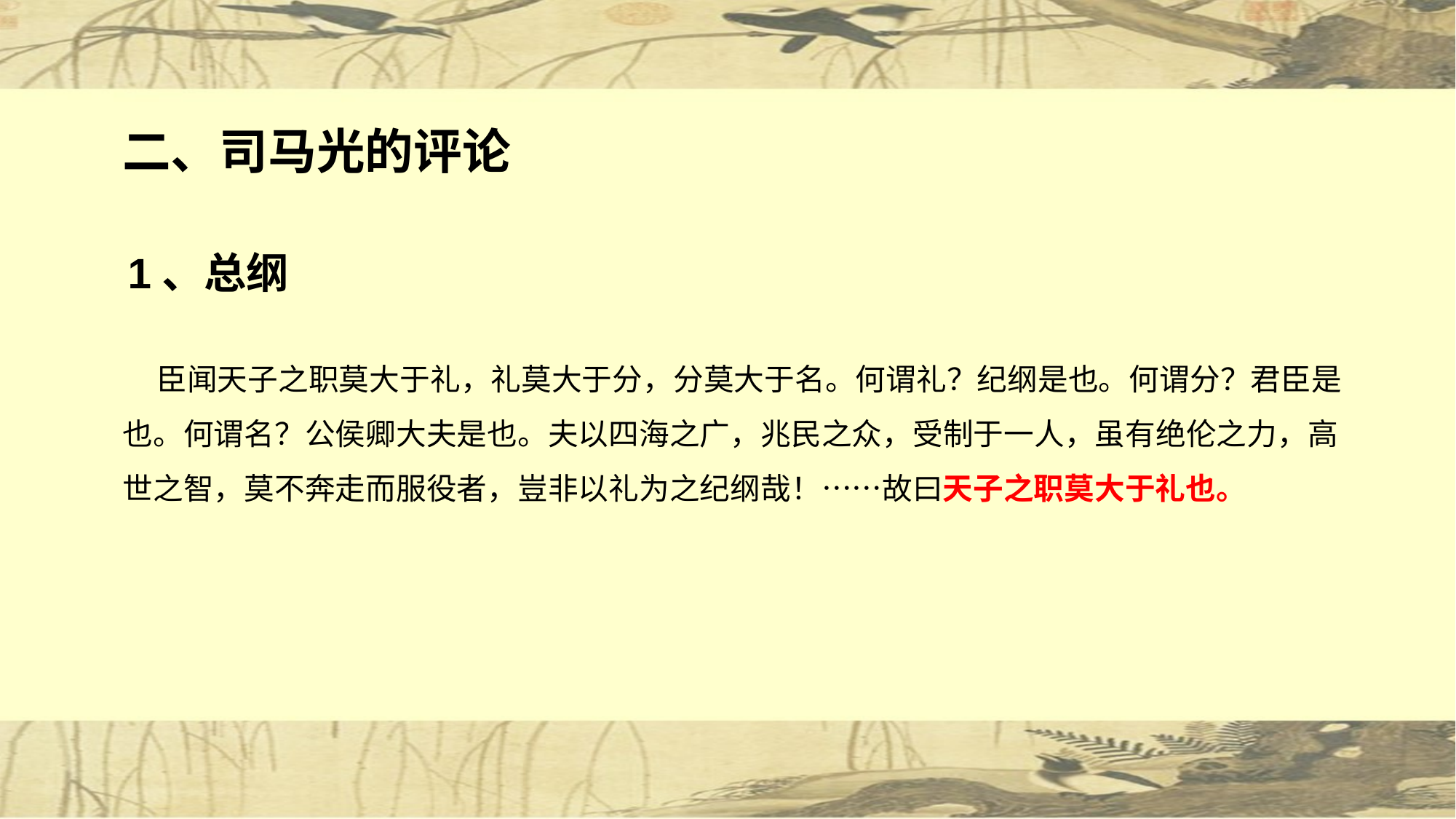

二、司马光的评论
# 1、总纲
    臣闻天子之职莫大于礼，礼莫大于分，分莫大于名。何谓礼？纪纲是也。何谓分？君臣是也。何谓名？公侯卿大夫是也。夫以四海之广，兆民之众，受制于一人，虽有绝伦之力，高世之智，莫不奔走而服役者，豈非以礼为之纪纲哉！……故曰天子之职莫大于礼也。